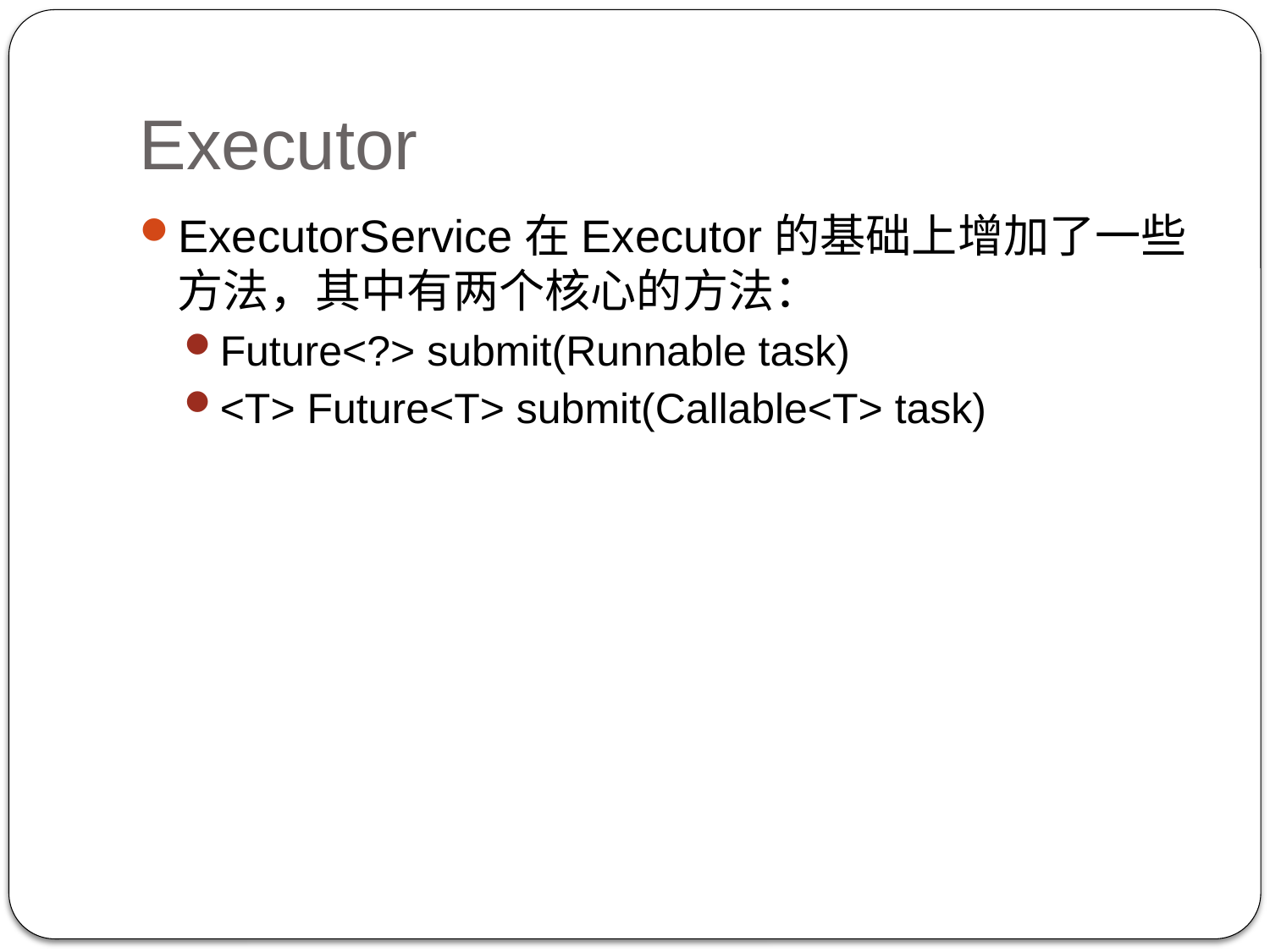

# Executor
ExecutorService在Executor的基础上增加了一些方法，其中有两个核心的方法：
Future<?> submit(Runnable task)
<T> Future<T> submit(Callable<T> task)